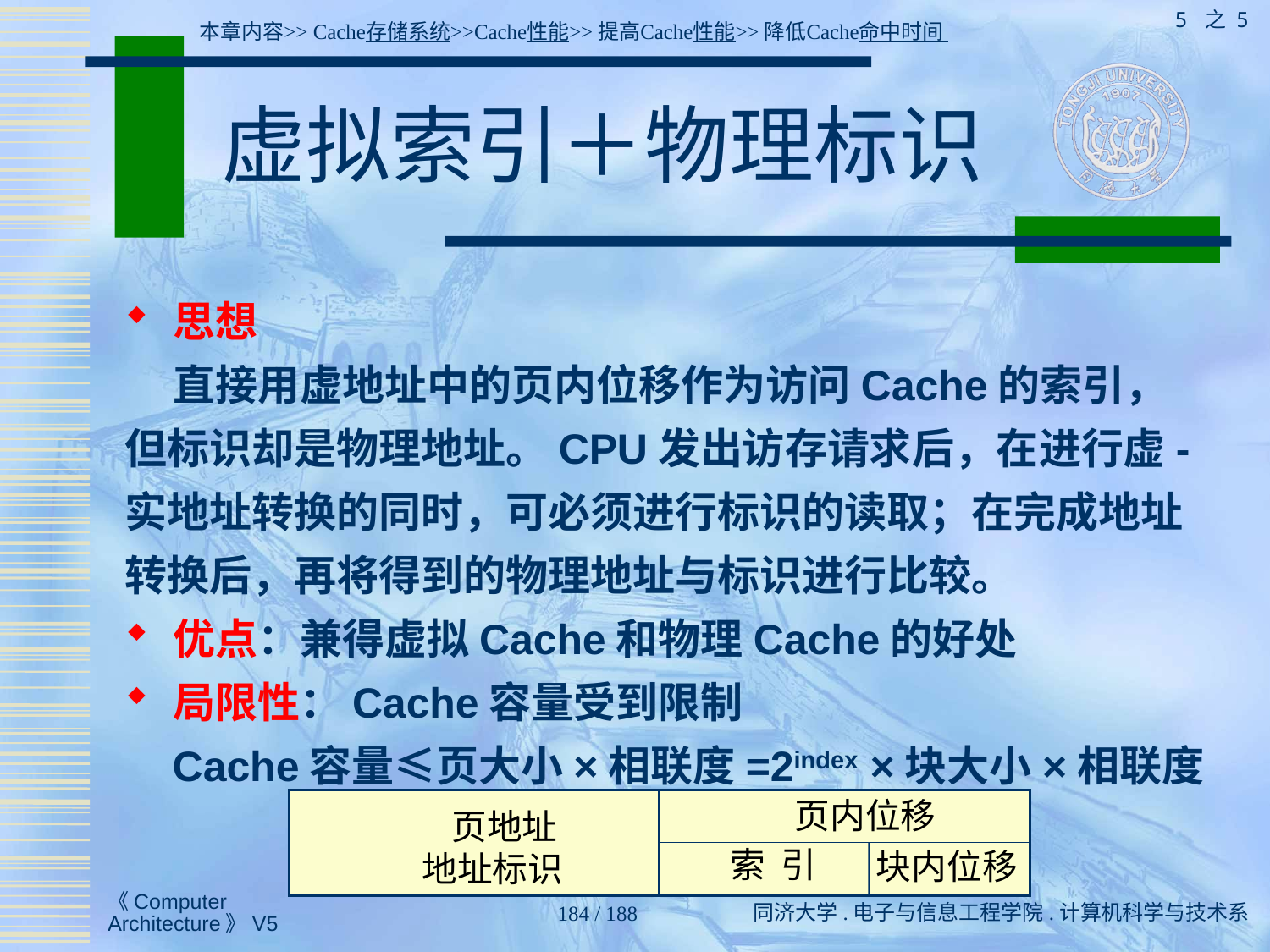

5 之 5
本章内容>> Cache存储系统>>Cache性能>>提高Cache性能>>降低Cache命中时间
# 虚拟索引＋物理标识
思想
    直接用虚地址中的页内位移作为访问Cache的索引，但标识却是物理地址。CPU发出访存请求后，在进行虚-实地址转换的同时，可必须进行标识的读取；在完成地址转换后，再将得到的物理地址与标识进行比较。
优点：兼得虚拟Cache和物理Cache的好处
局限性：Cache容量受到限制
    Cache容量≤页大小×相联度=2index ×块大小×相联度

  页地址
地址标识
页内位移

索  引
块内位移